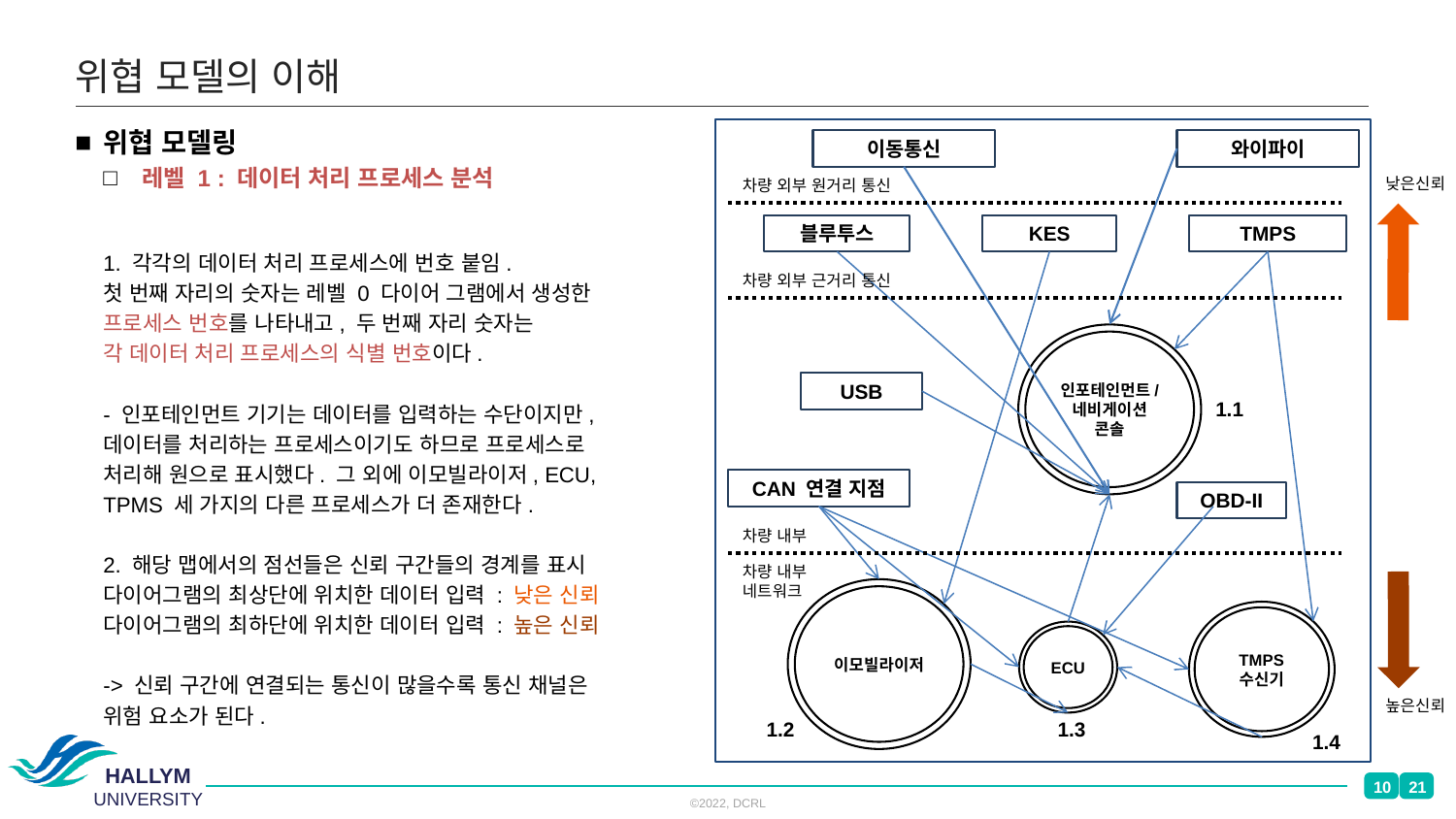

# 위협 모델의 이해
위협 모델링
 레벨 1 : 데이터 처리 프로세스 분석

1. 각각의 데이터 처리 프로세스에 번호 붙임.
첫 번째 자리의 숫자는 레벨 0 다이어 그램에서 생성한
프로세스 번호를 나타내고, 두 번째 자리 숫자는
각 데이터 처리 프로세스의 식별 번호이다.

- 인포테인먼트 기기는 데이터를 입력하는 수단이지만,
데이터를 처리하는 프로세스이기도 하므로 프로세스로
처리해 원으로 표시했다. 그 외에 이모빌라이저, ECU,
TPMS 세 가지의 다른 프로세스가 더 존재한다.

2. 해당 맵에서의 점선들은 신뢰 구간들의 경계를 표시
다이어그램의 최상단에 위치한 데이터 입력 : 낮은 신뢰
다이어그램의 최하단에 위치한 데이터 입력 : 높은 신뢰

-> 신뢰 구간에 연결되는 통신이 많을수록 통신 채널은
위험 요소가 된다.

이동통신
와이파이
낮은신뢰
차량 외부 원거리 통신
블루투스
KES
TMPS

차량 외부 근거리 통신
인포테인먼트/ 네비게이션 콘솔
USB
1.1
CAN 연결 지점
OBD-II
차량 내부
차량 내부
네트워크
이모빌라이저
TMPS 수신기

ECU
높은신뢰
1.2
1.3
1.4